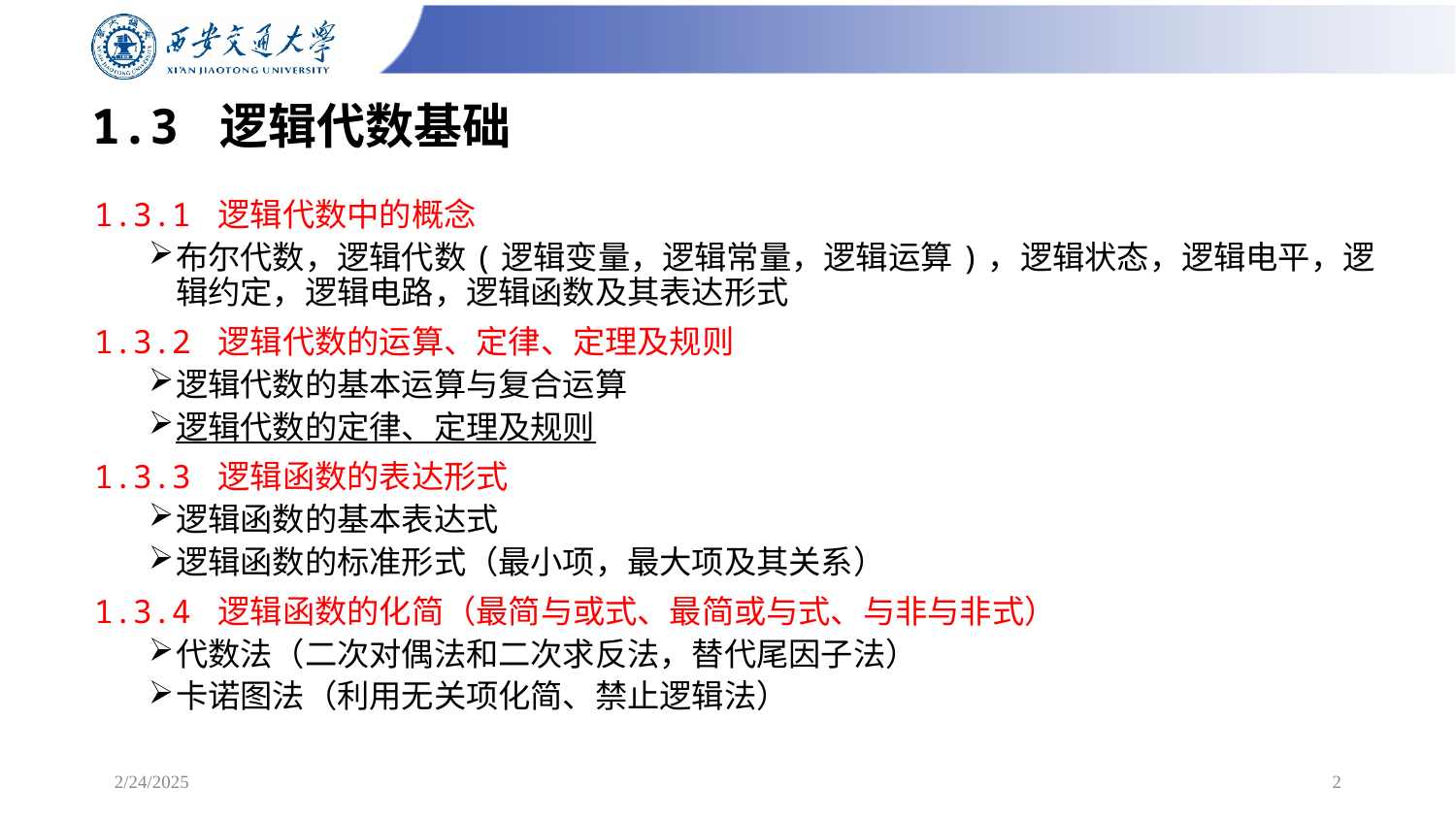

# 1.3 逻辑代数基础
1.3.1 逻辑代数中的概念
布尔代数，逻辑代数(逻辑变量，逻辑常量，逻辑运算)，逻辑状态，逻辑电平，逻辑约定，逻辑电路，逻辑函数及其表达形式
1.3.2 逻辑代数的运算、定律、定理及规则
逻辑代数的基本运算与复合运算
逻辑代数的定律、定理及规则
1.3.3 逻辑函数的表达形式
逻辑函数的基本表达式
逻辑函数的标准形式（最小项，最大项及其关系）
1.3.4 逻辑函数的化简（最简与或式、最简或与式、与非与非式）
代数法（二次对偶法和二次求反法，替代尾因子法）
卡诺图法（利用无关项化简、禁止逻辑法）
2/24/2025
2